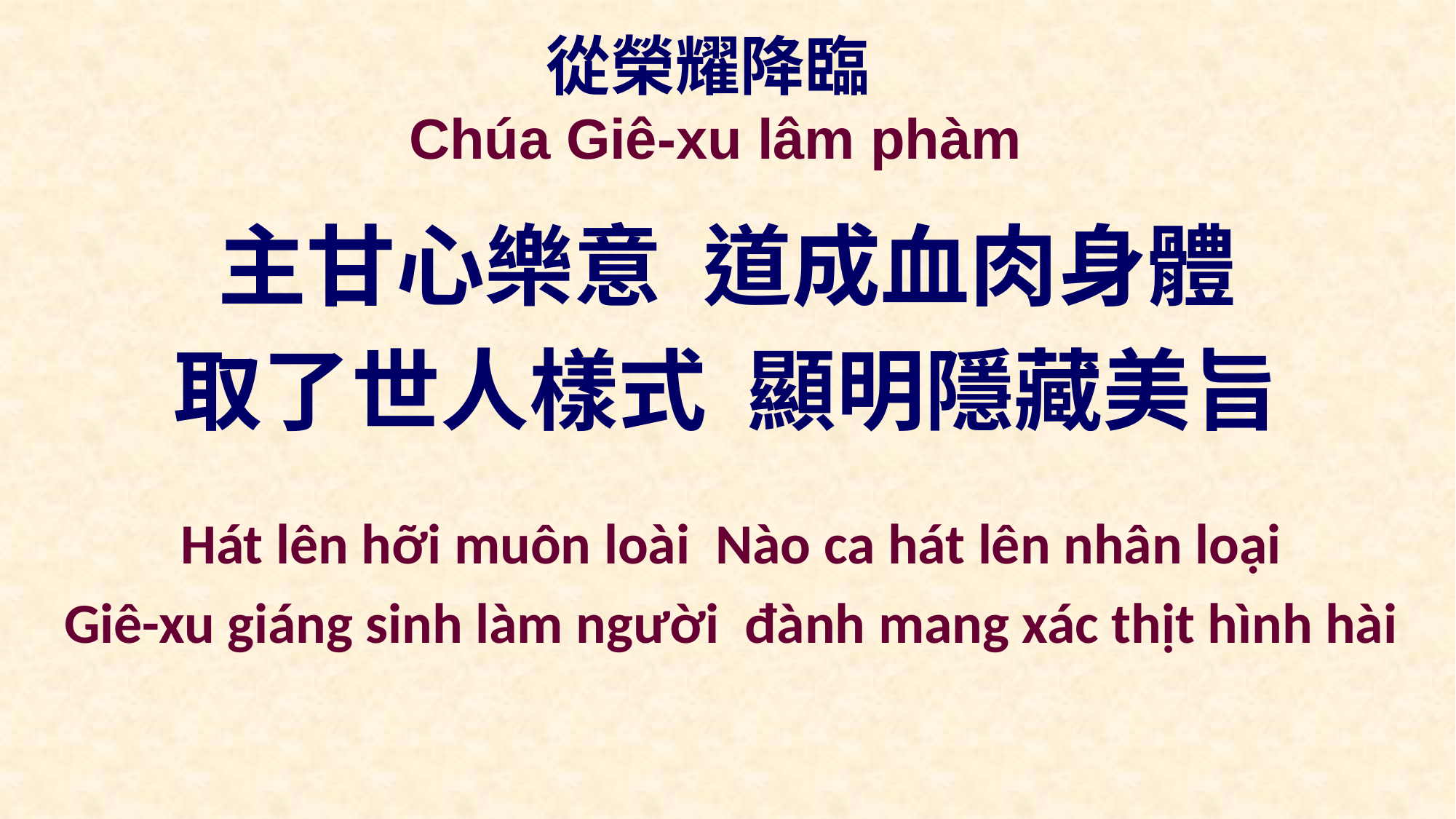

# 從榮耀降臨 Chúa Giê-xu lâm phàm
主甘心樂意  道成血肉身體
取了世人樣式  顯明隱藏美旨
Hát lên hỡi muôn loài  Nào ca hát lên nhân loại
Giê-xu giáng sinh làm người  đành mang xác thịt hình hài